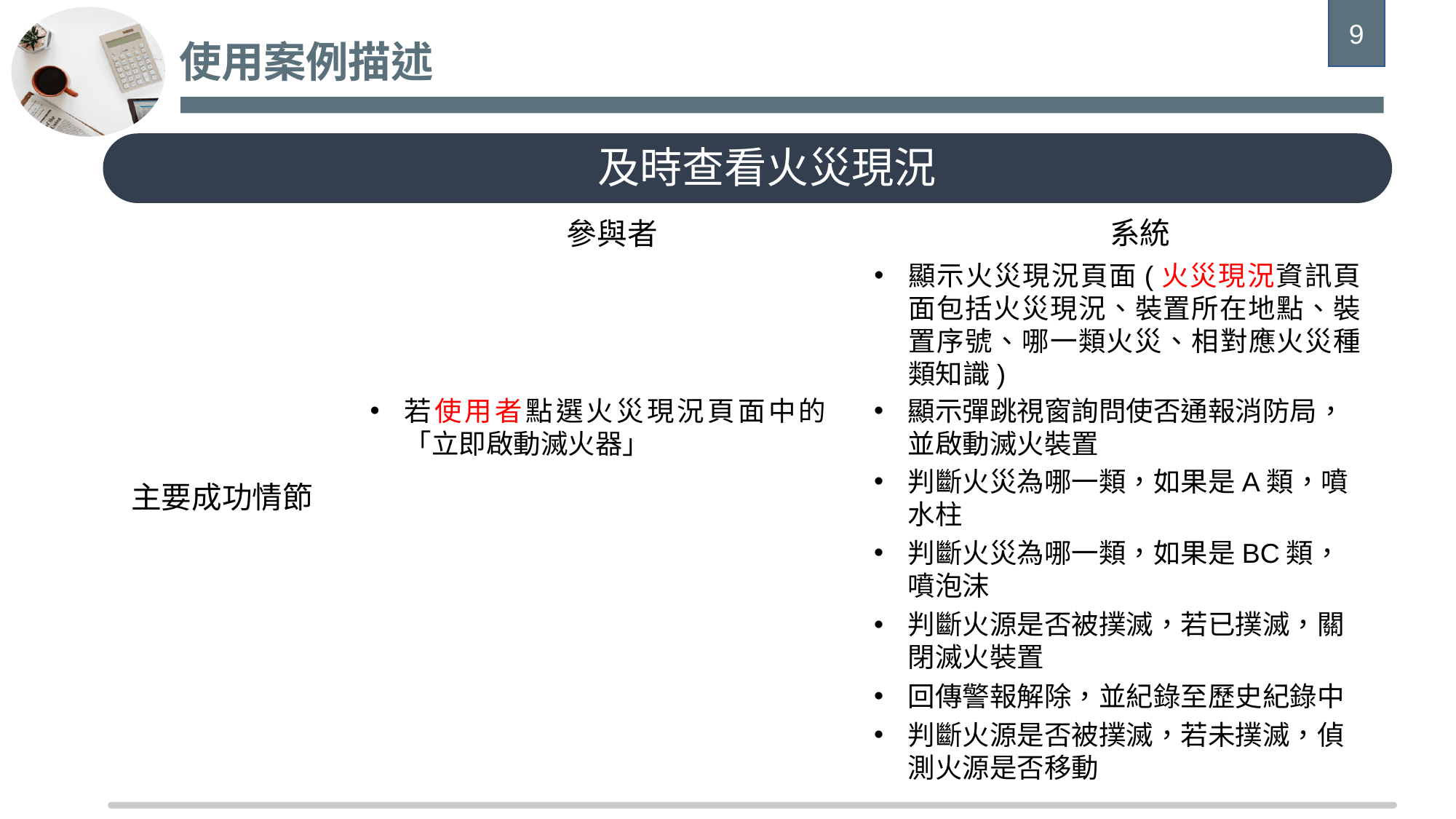

9

使用案例描述

及時查看火災現況

系統
參與者
顯示火災現況頁面(火災現況資訊頁面包括火災現況、裝置所在地點、裝置序號、哪一類火災、相對應火災種類知識)
顯示彈跳視窗詢問使否通報消防局，並啟動滅火裝置
若使用者點選火災現況頁面中的「立即啟動滅火器」
判斷火災為哪一類，如果是A類，噴水柱
主要成功情節
判斷火災為哪一類，如果是BC類，噴泡沫
判斷火源是否被撲滅，若已撲滅，關閉滅火裝置
回傳警報解除，並紀錄至歷史紀錄中
判斷火源是否被撲滅，若未撲滅，偵測火源是否移動